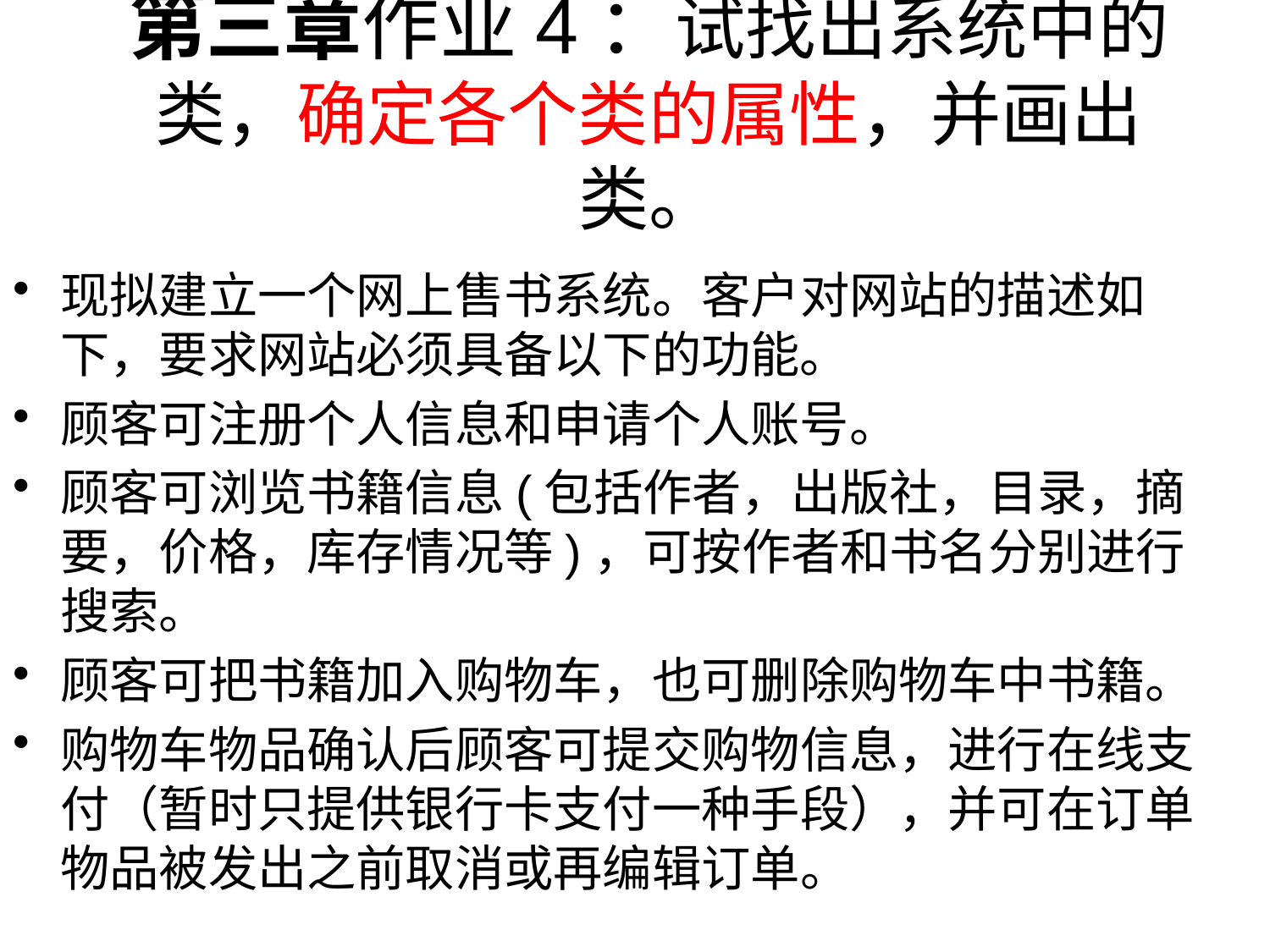

# 第三章作业4：试找出系统中的类，确定各个类的属性，并画出类。
现拟建立一个网上售书系统。客户对网站的描述如下，要求网站必须具备以下的功能。
顾客可注册个人信息和申请个人账号。
顾客可浏览书籍信息(包括作者，出版社，目录，摘要，价格，库存情况等)，可按作者和书名分别进行搜索。
顾客可把书籍加入购物车，也可删除购物车中书籍。
购物车物品确认后顾客可提交购物信息，进行在线支付（暂时只提供银行卡支付一种手段），并可在订单物品被发出之前取消或再编辑订单。